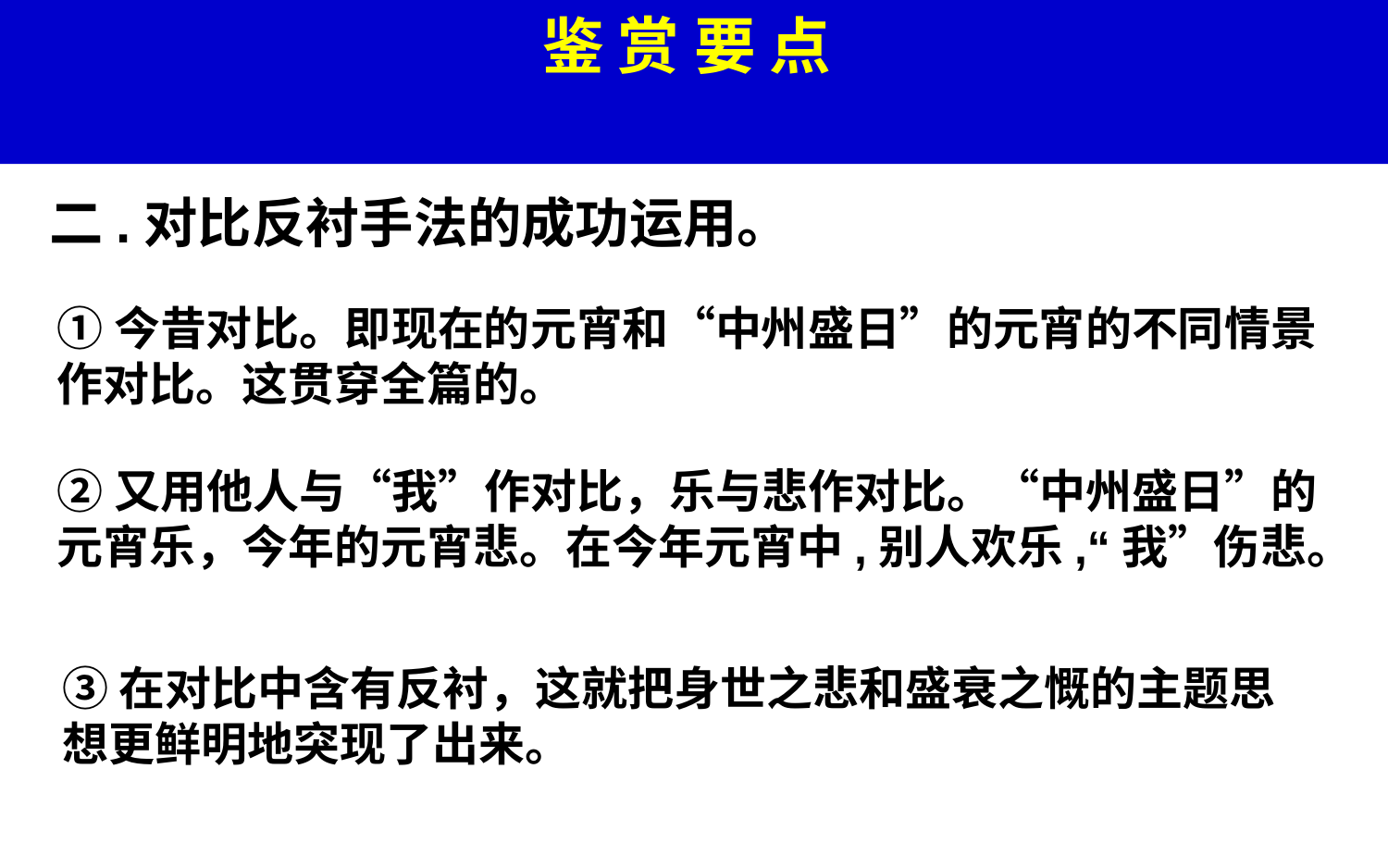

鉴 赏 要 点
二.对比反衬手法的成功运用。
①今昔对比。即现在的元宵和“中州盛日”的元宵的不同情景作对比。这贯穿全篇的。
②又用他人与“我”作对比，乐与悲作对比。“中州盛日”的元宵乐，今年的元宵悲。在今年元宵中,别人欢乐,“我”伤悲。
③在对比中含有反衬，这就把身世之悲和盛衰之慨的主题思想更鲜明地突现了出来。